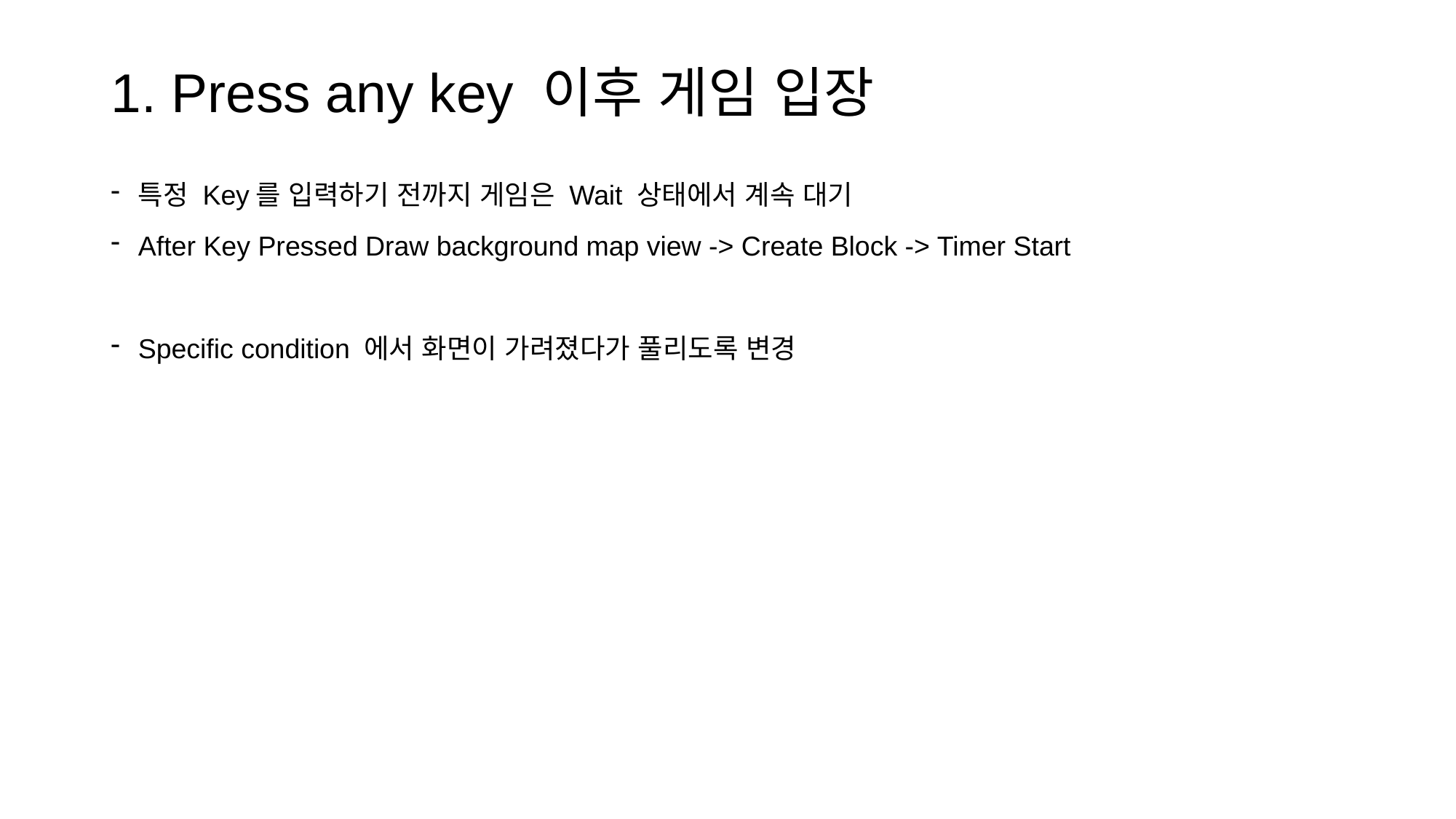

# 1. Press any key 이후 게임 입장
특정 Key를 입력하기 전까지 게임은 Wait 상태에서 계속 대기
After Key Pressed Draw background map view -> Create Block -> Timer Start

Specific condition 에서 화면이 가려졌다가 풀리도록 변경